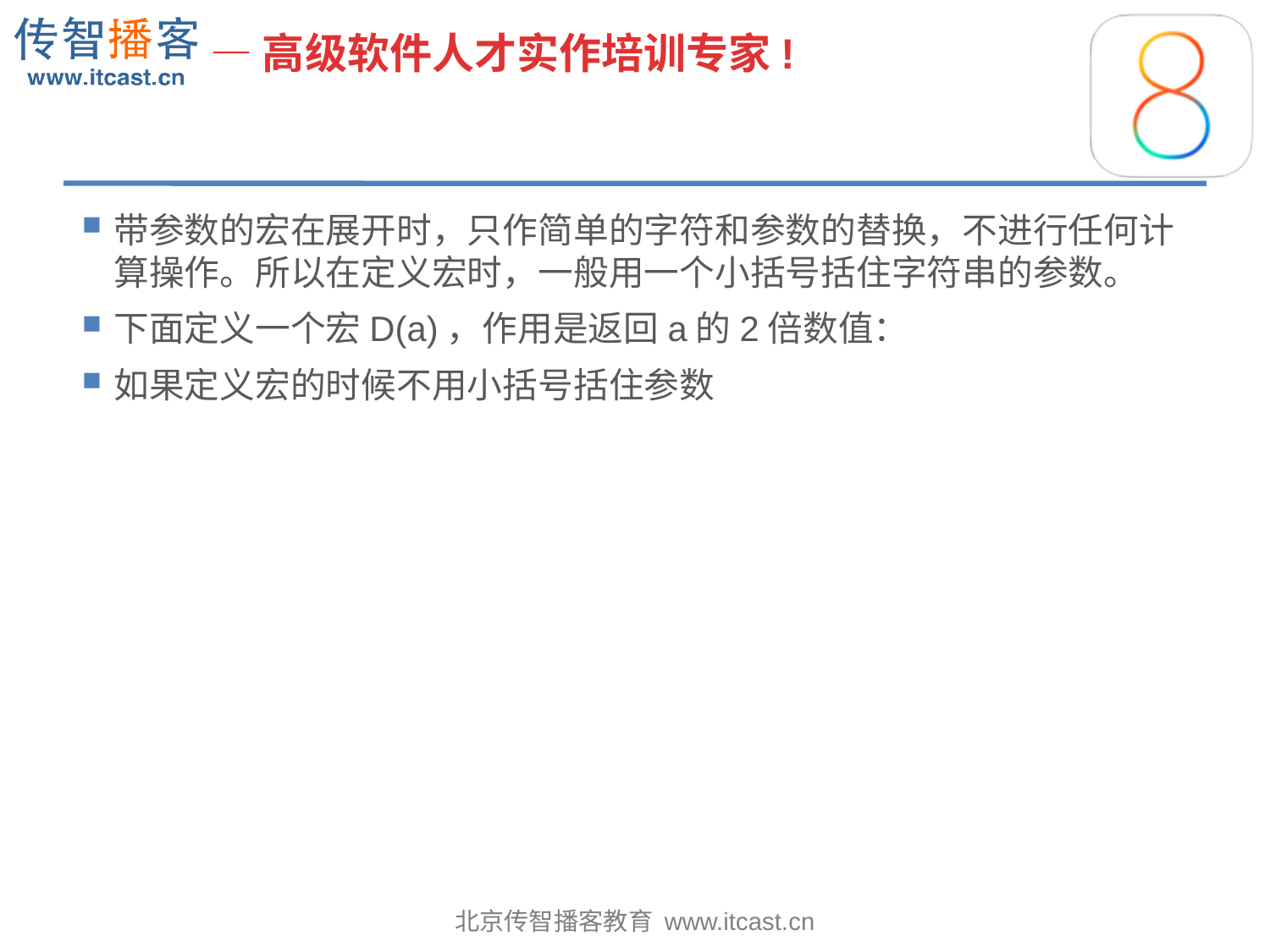

#
带参数的宏在展开时，只作简单的字符和参数的替换，不进行任何计算操作。所以在定义宏时，一般用一个小括号括住字符串的参数。
下面定义一个宏D(a)，作用是返回a的2倍数值：
如果定义宏的时候不用小括号括住参数